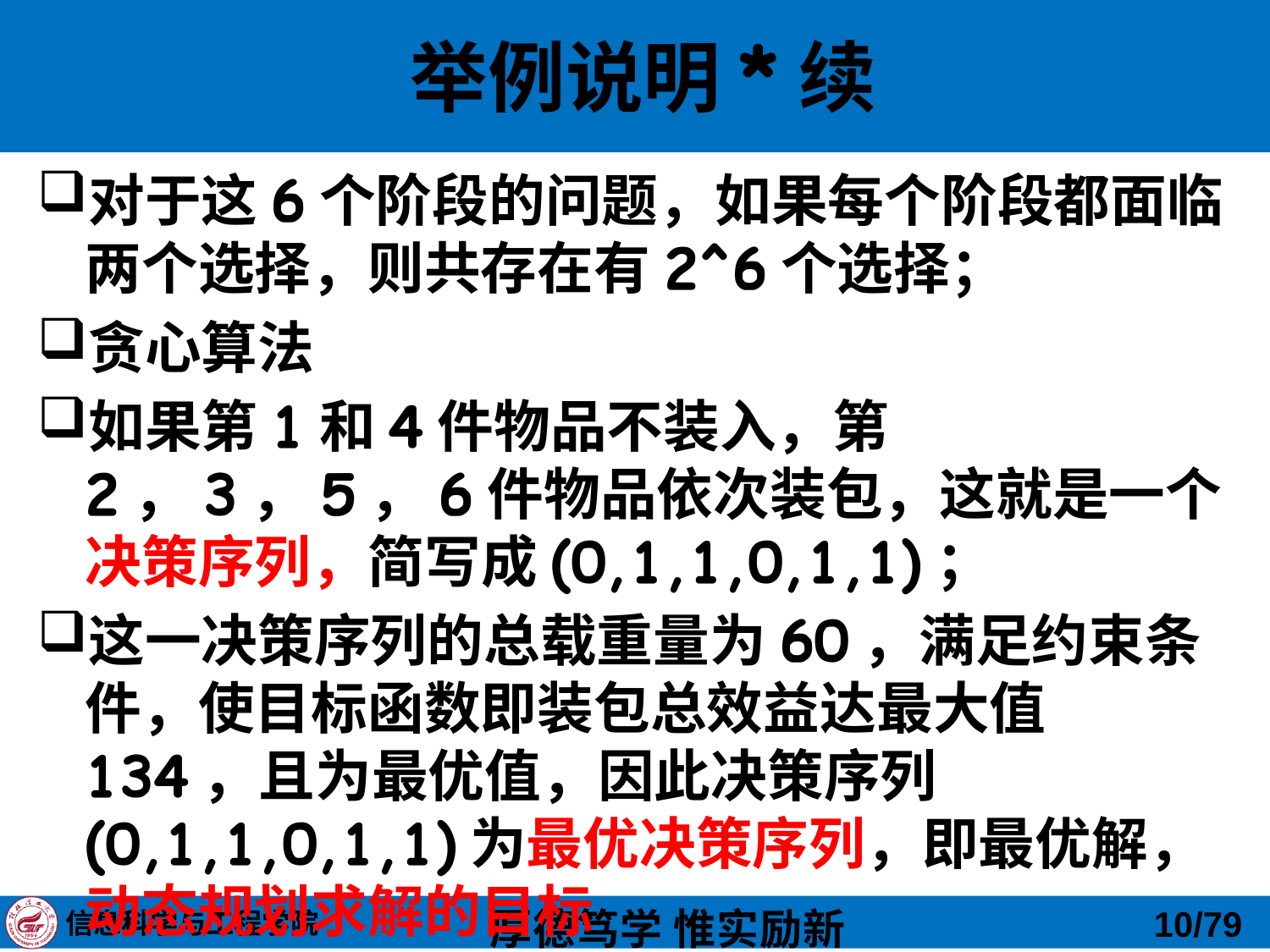

# 举例说明*续
对于这6个阶段的问题，如果每个阶段都面临两个选择，则共存在有2^6个选择；
贪心算法
如果第1和4件物品不装入，第2，3，5，6件物品依次装包，这就是一个决策序列，简写成(0,1,1,0,1,1)；
这一决策序列的总载重量为60，满足约束条件，使目标函数即装包总效益达最大值134，且为最优值，因此决策序列(0,1,1,0,1,1)为最优决策序列，即最优解，动态规划求解的目标

10/79